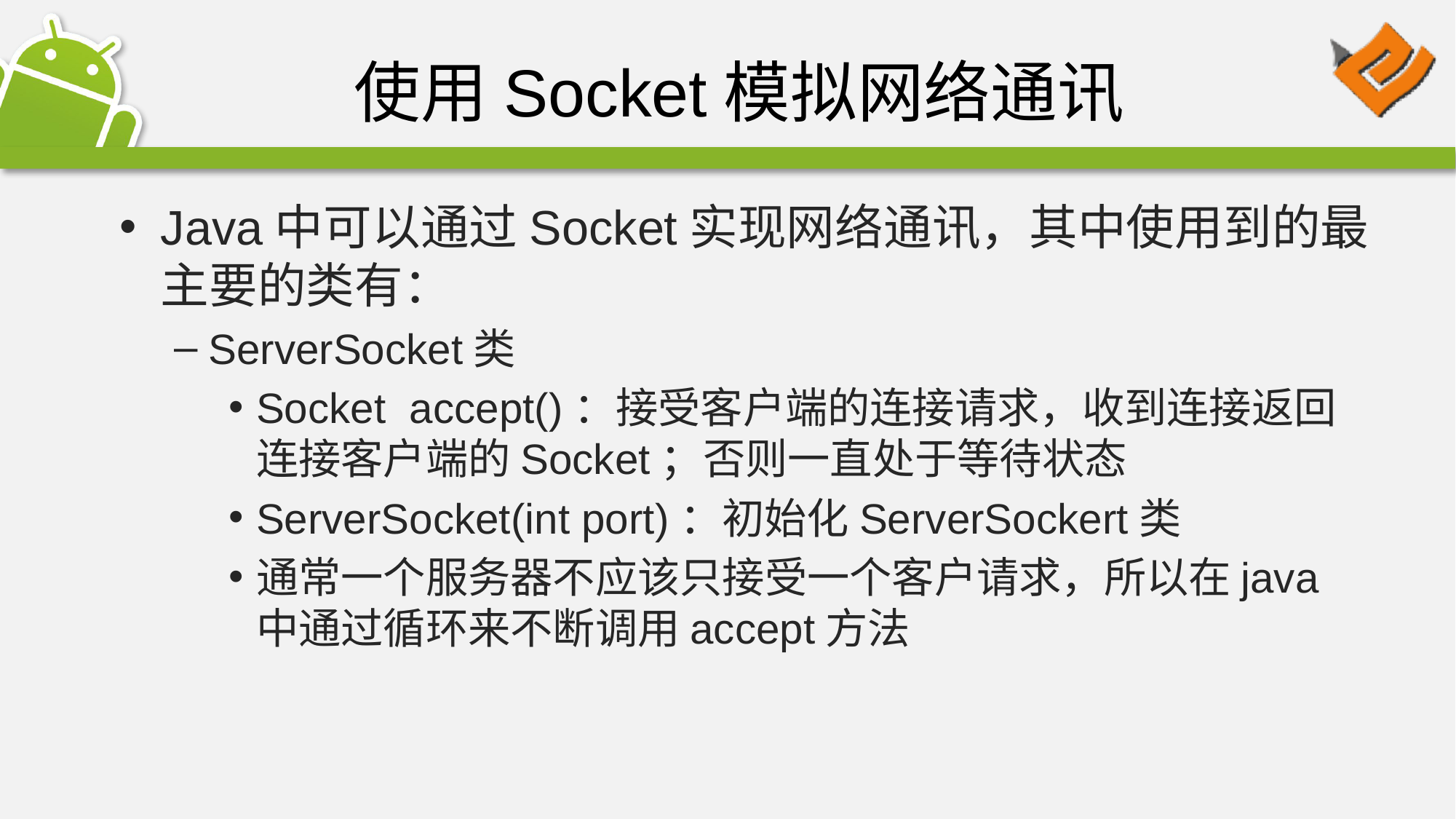

# 使用Socket模拟网络通讯
Java中可以通过Socket实现网络通讯，其中使用到的最主要的类有：
ServerSocket类
Socket  accept()：接受客户端的连接请求，收到连接返回连接客户端的Socket；否则一直处于等待状态
ServerSocket(int port)：初始化ServerSockert类
通常一个服务器不应该只接受一个客户请求，所以在java中通过循环来不断调用accept方法